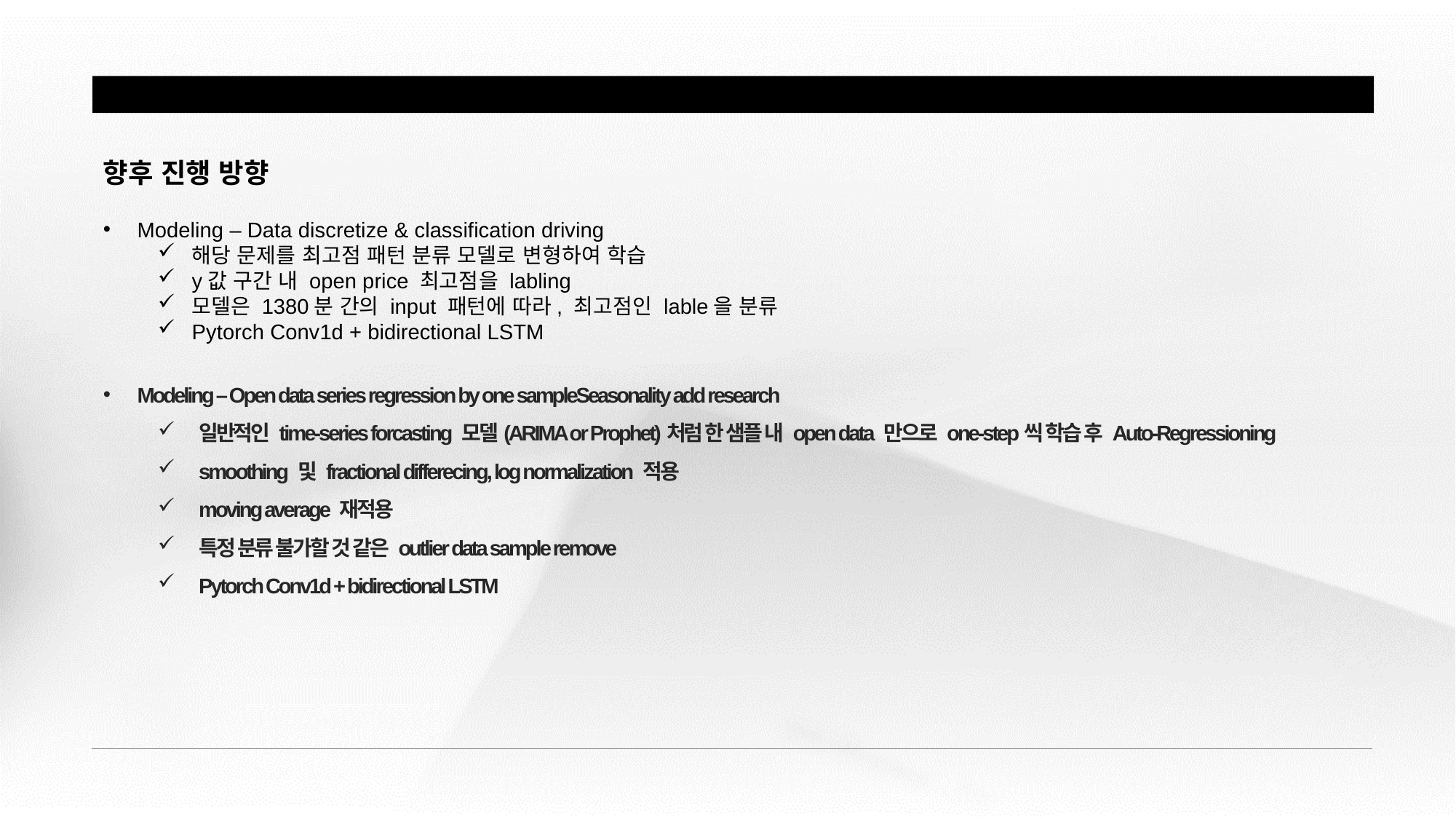

Program Development
향후 진행 방향
Modeling – Data discretize & classification driving
해당 문제를 최고점 패턴 분류 모델로 변형하여 학습
y값 구간 내 open price 최고점을 labling
모델은 1380분 간의 input 패턴에 따라, 최고점인 lable을 분류
Pytorch Conv1d + bidirectional LSTM

Modeling – Open data series regression by one sampleSeasonality add research
일반적인 time-series forcasting 모델(ARIMA or Prophet)처럼 한 샘플 내 open data 만으로 one-step씩 학습 후 Auto-Regressioning
smoothing 및 fractional differecing, log normalization 적용
moving average 재적용
특정 분류 불가할 것 같은 outlier data sample remove
Pytorch Conv1d + bidirectional LSTM